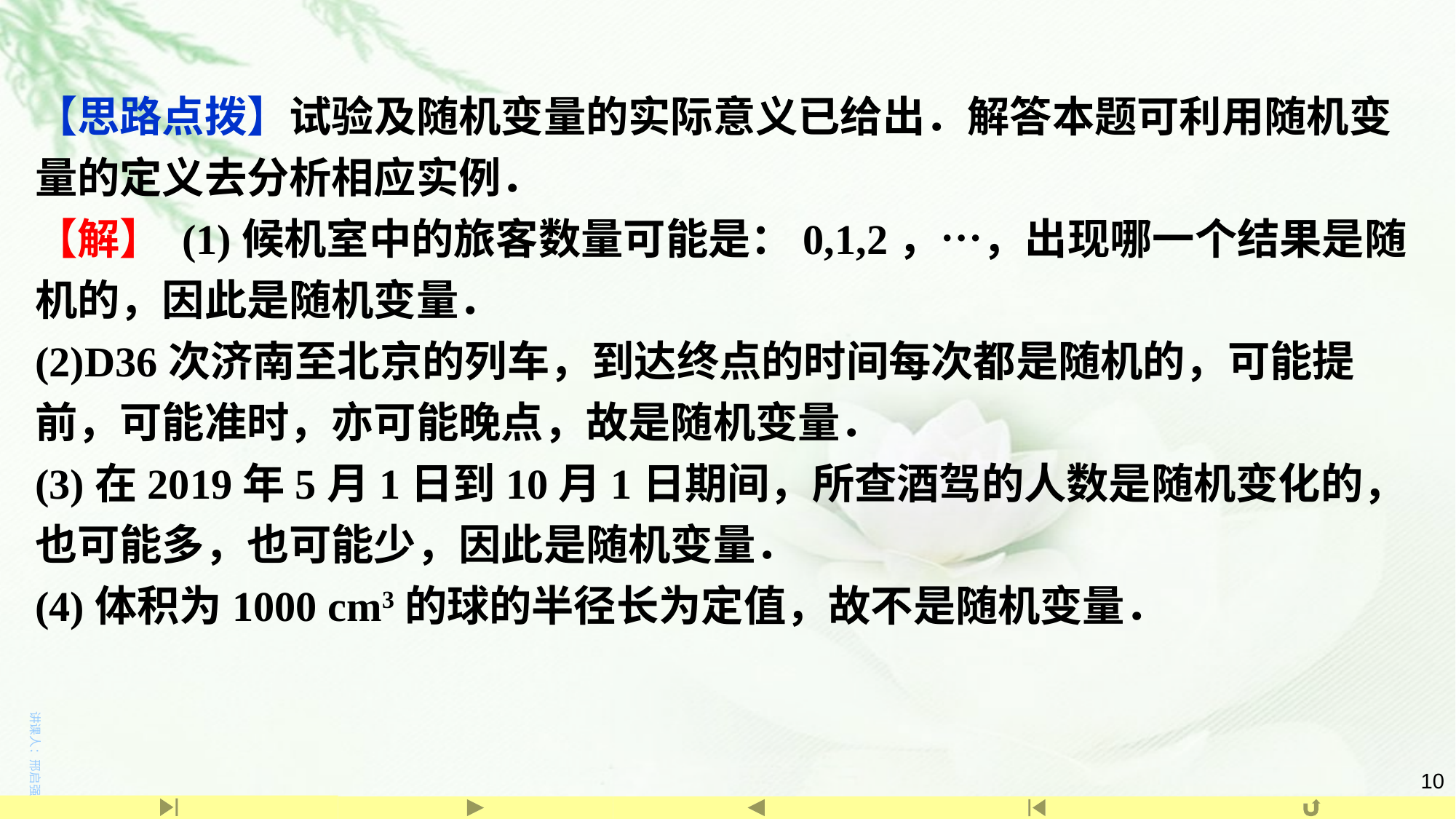

【思路点拨】试验及随机变量的实际意义已给出．解答本题可利用随机变量的定义去分析相应实例．
【解】 (1)候机室中的旅客数量可能是：0,1,2，…，出现哪一个结果是随机的，因此是随机变量．
(2)D36次济南至北京的列车，到达终点的时间每次都是随机的，可能提前，可能准时，亦可能晚点，故是随机变量．
(3)在2019年5月1日到10月1日期间，所查酒驾的人数是随机变化的，也可能多，也可能少，因此是随机变量．
(4)体积为1000 cm3的球的半径长为定值，故不是随机变量．